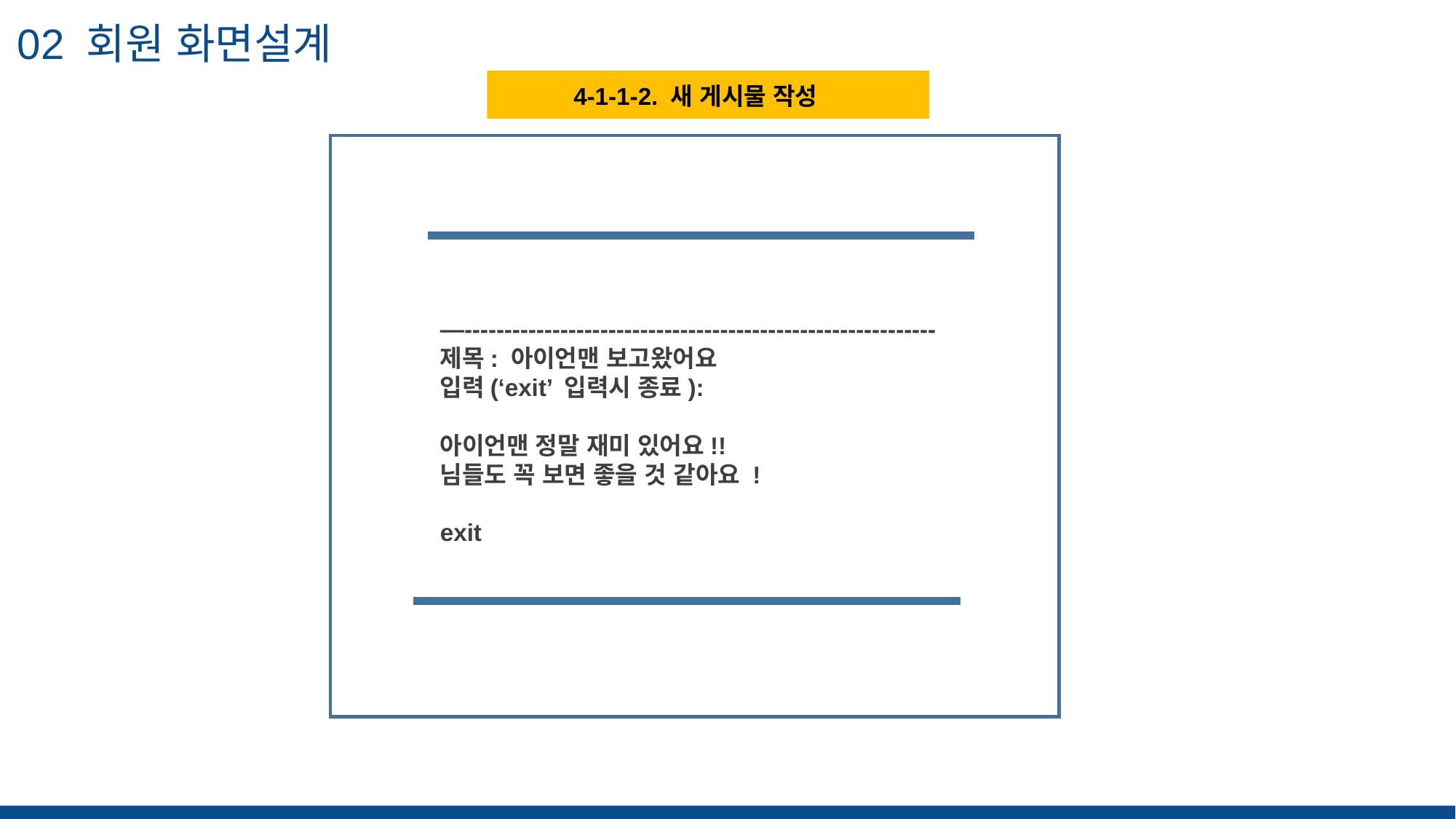

02 회원 화면설계

 4-1-1-2. 새 게시물 작성
“ 해당 슬라이드의 핵심 을 적어주세요 ”

		 —-----------------------------------------------------------제목: 아이언맨 보고왔어요
입력(‘exit’ 입력시 종료):

아이언맨 정말 재미 있어요!!
님들도 꼭 보면 좋을 것 같아요 !

exit